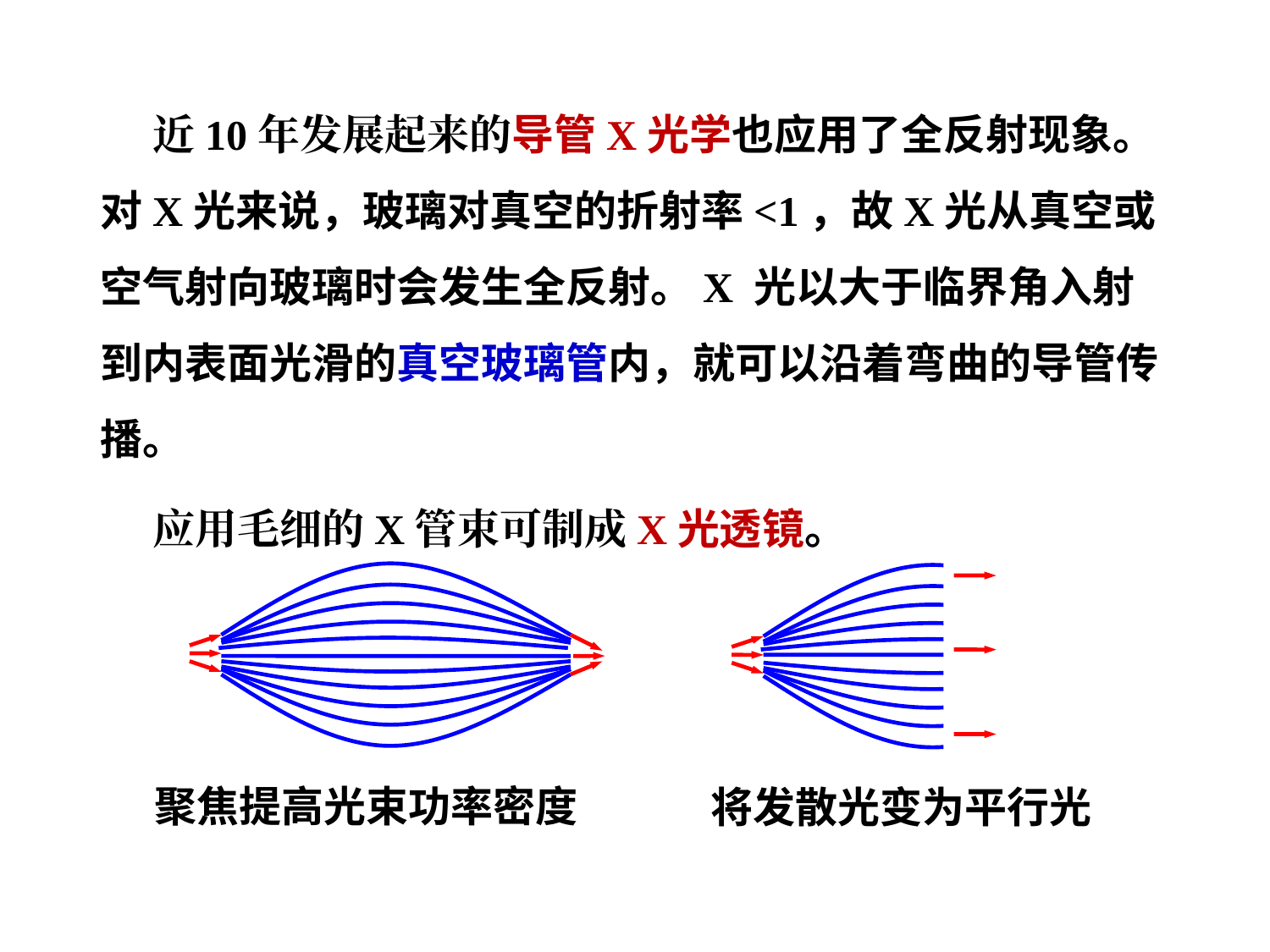

近10年发展起来的导管X光学也应用了全反射现象。对X光来说，玻璃对真空的折射率<1，故X光从真空或空气射向玻璃时会发生全反射。X 光以大于临界角入射到内表面光滑的真空玻璃管内，就可以沿着弯曲的导管传播。
    应用毛细的X管束可制成X光透镜。

聚焦提高光束功率密度
将发散光变为平行光
15